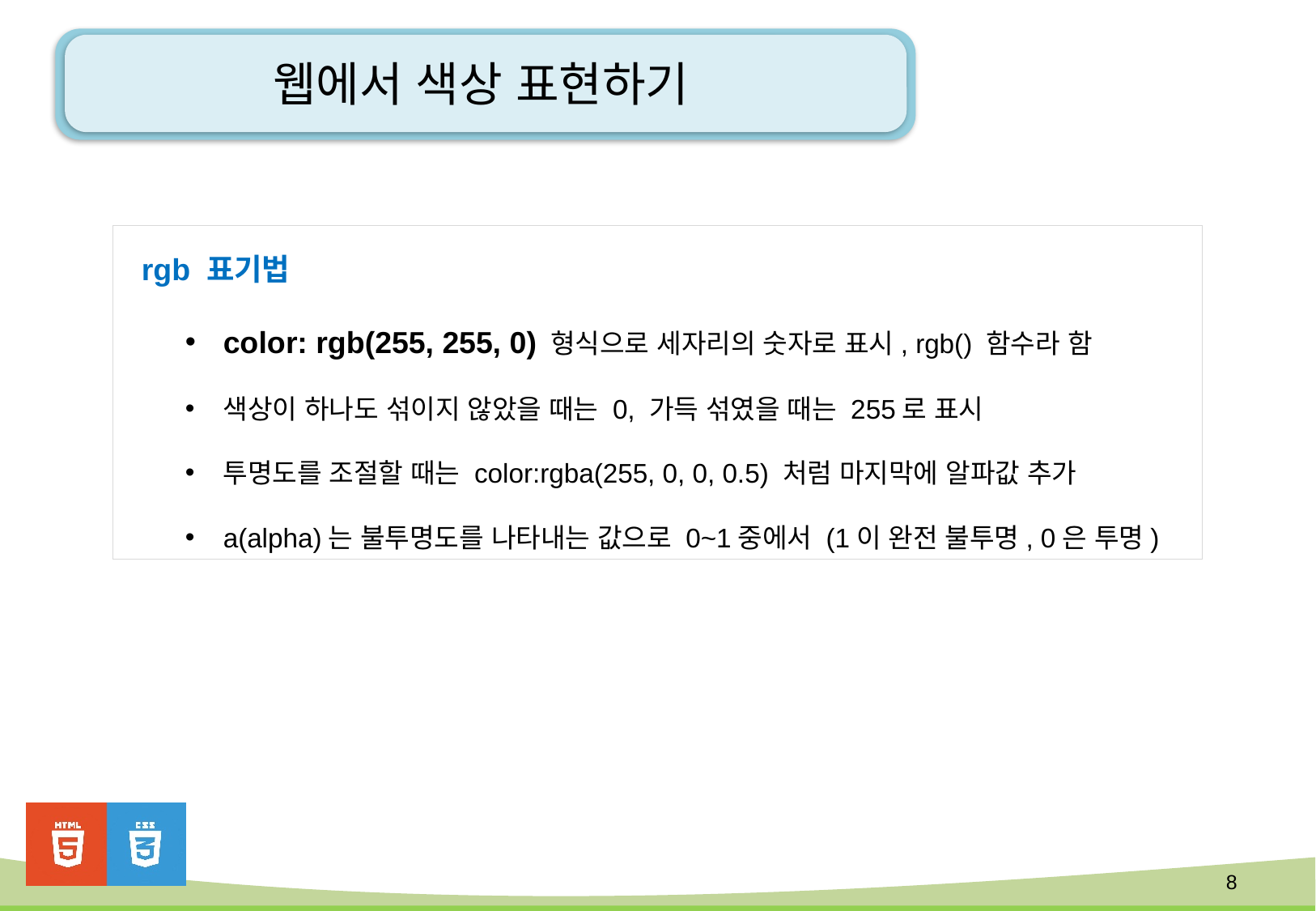

# 웹에서 색상 표현하기
  rgb 표기법
color: rgb(255, 255, 0) 형식으로 세자리의 숫자로 표시, rgb() 함수라 함
색상이 하나도 섞이지 않았을 때는 0, 가득 섞였을 때는 255로 표시
투명도를 조절할 때는 color:rgba(255, 0, 0, 0.5) 처럼 마지막에 알파값 추가
a(alpha)는 불투명도를 나타내는 값으로 0~1중에서 (1이 완전 불투명, 0은 투명)
8